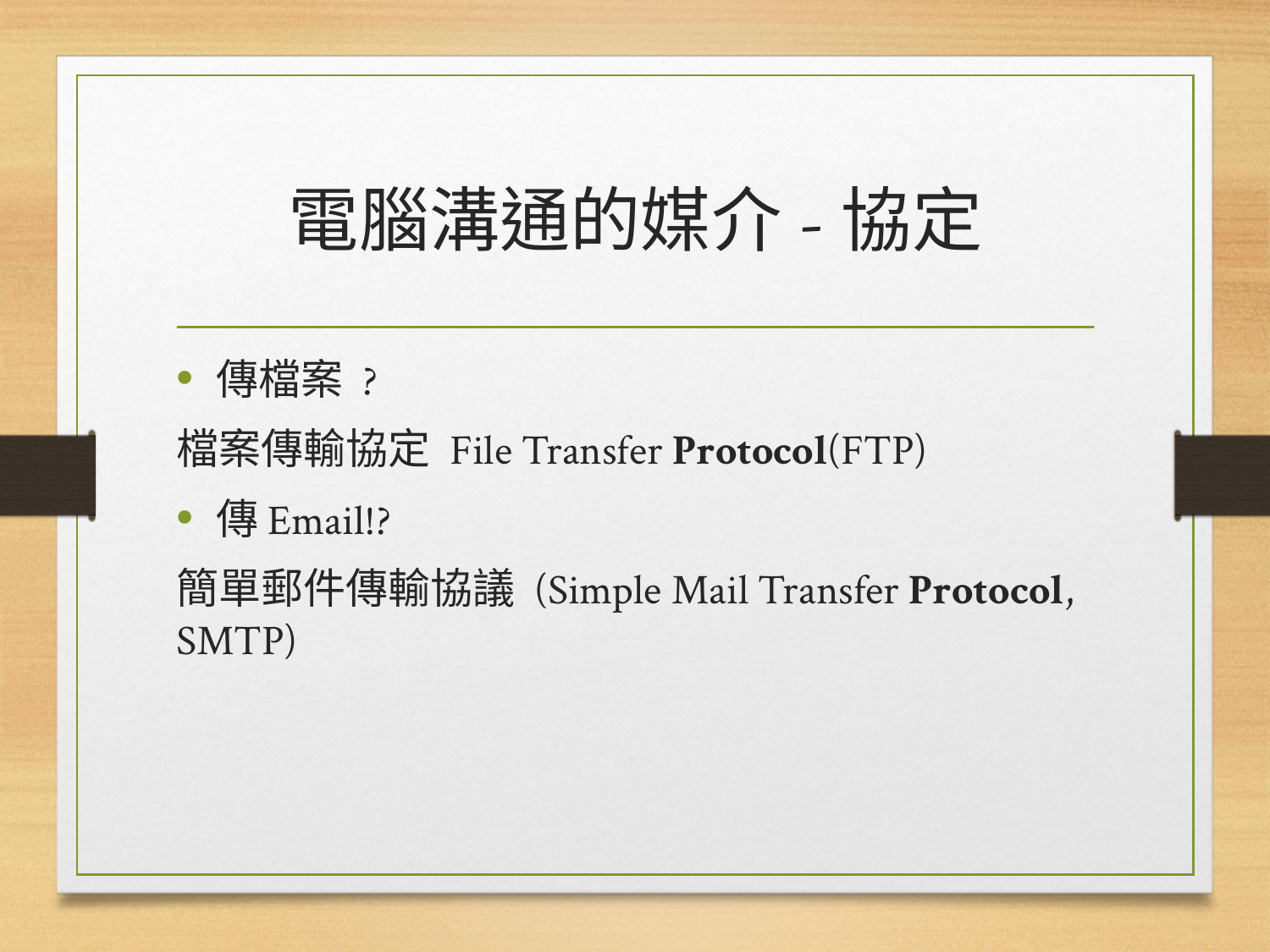

# 電腦溝通的媒介-協定
傳檔案 ?
檔案傳輸協定 File Transfer Protocol(FTP)
傳Email!?
簡單郵件傳輸協議 (Simple Mail Transfer Protocol, SMTP)